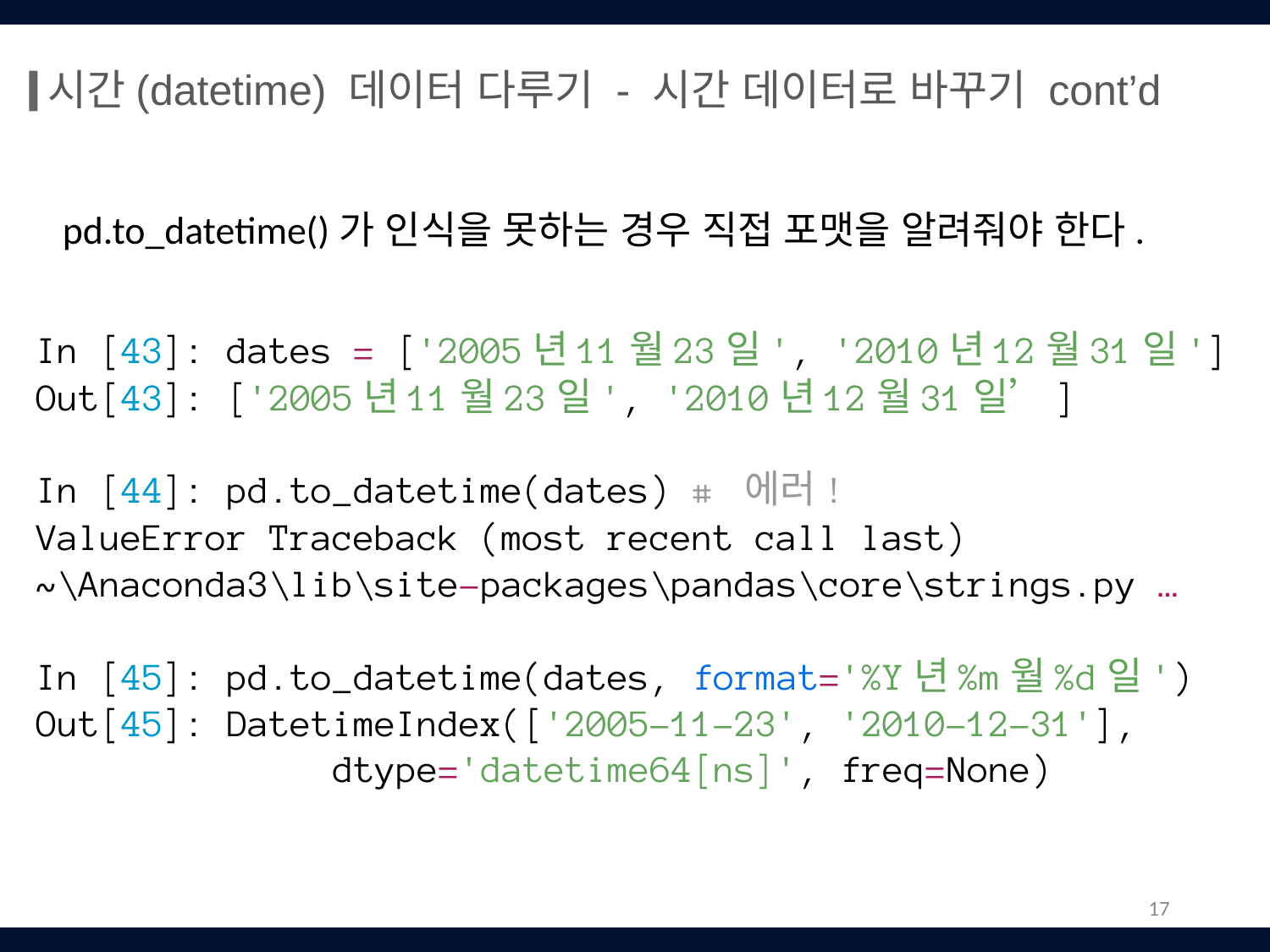

시간(datetime) 데이터 다루기 - 시간 데이터로 바꾸기 cont’d
pd.to_datetime()가 인식을 못하는 경우 직접 포맷을 알려줘야 한다.
In [43]: dates = ['2005년11월23일', '2010년12월31일']
Out[43]: ['2005년11월23일', '2010년12월31일’]

In [44]: pd.to_datetime(dates) # 에러!
ValueError Traceback (most recent call last)
~\Anaconda3\lib\site-packages\pandas\core\strings.py …

In [45]: pd.to_datetime(dates, format='%Y년%m월%d일')
Out[45]: DatetimeIndex(['2005-11-23', '2010-12-31'],
              dtype='datetime64[ns]', freq=None)
17